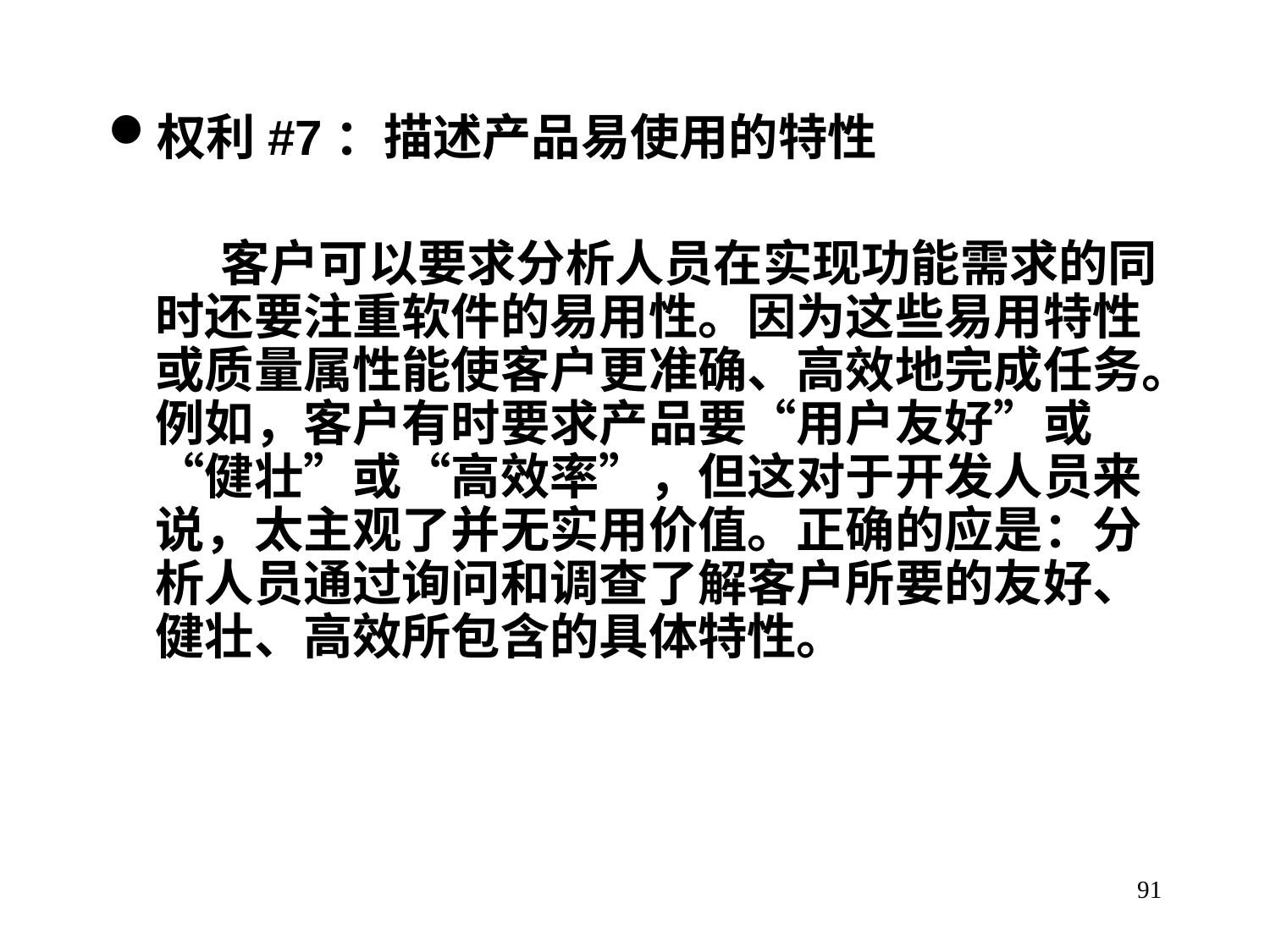

# 权利#7：描述产品易使用的特性

         客户可以要求分析人员在实现功能需求的同时还要注重软件的易用性。因为这些易用特性或质量属性能使客户更准确、高效地完成任务。例如，客户有时要求产品要“用户友好”或 “健壮”或“高效率”，但这对于开发人员来说，太主观了并无实用价值。正确的应是：分析人员通过询问和调查了解客户所要的友好、健壮、高效所包含的具体特性。

91